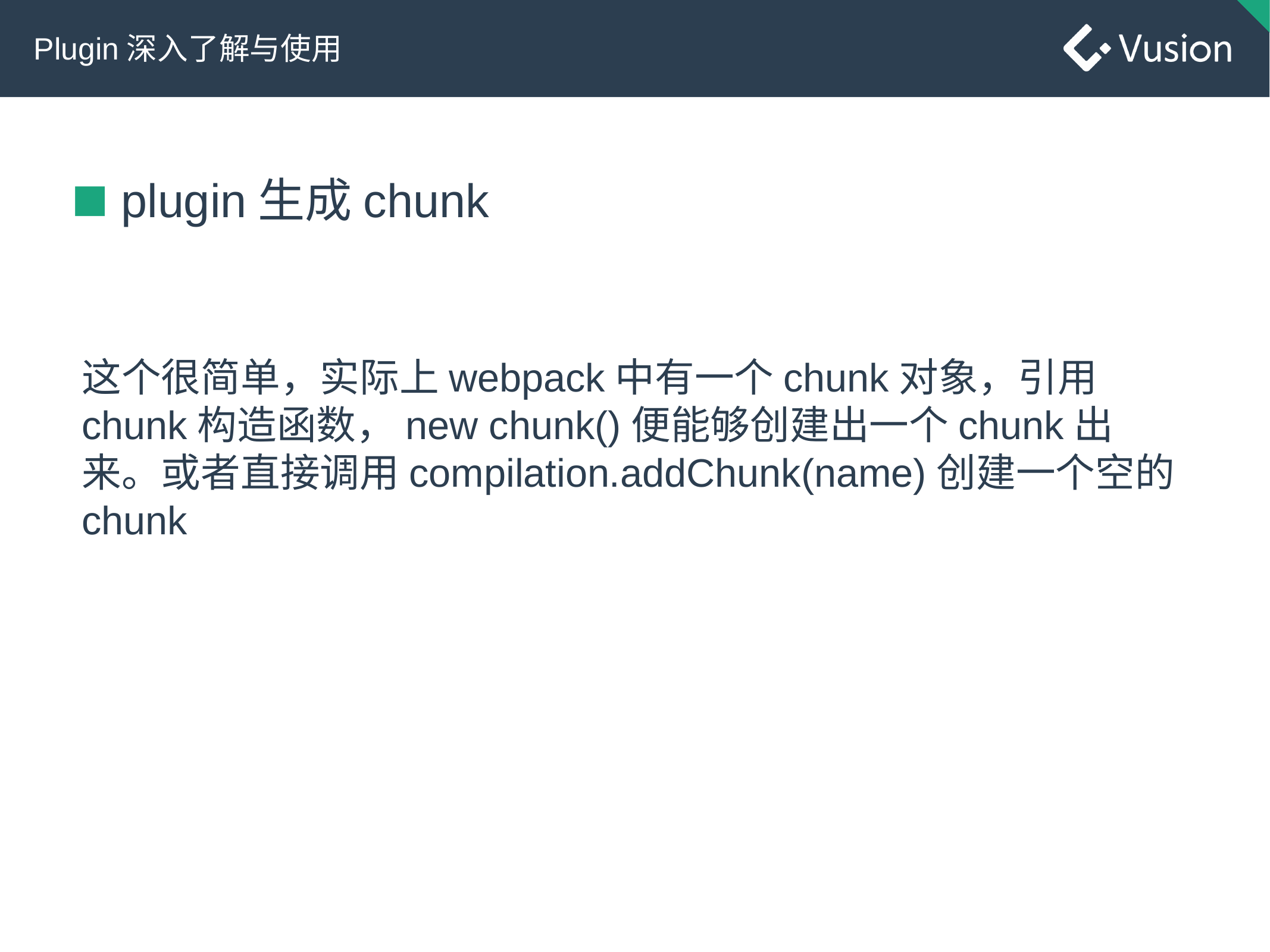

# Plugin深入了解与使用
plugin生成chunk
这个很简单，实际上webpack中有一个chunk对象，引用chunk构造函数，new chunk()便能够创建出一个chunk出来。或者直接调用compilation.addChunk(name)创建一个空的chunk